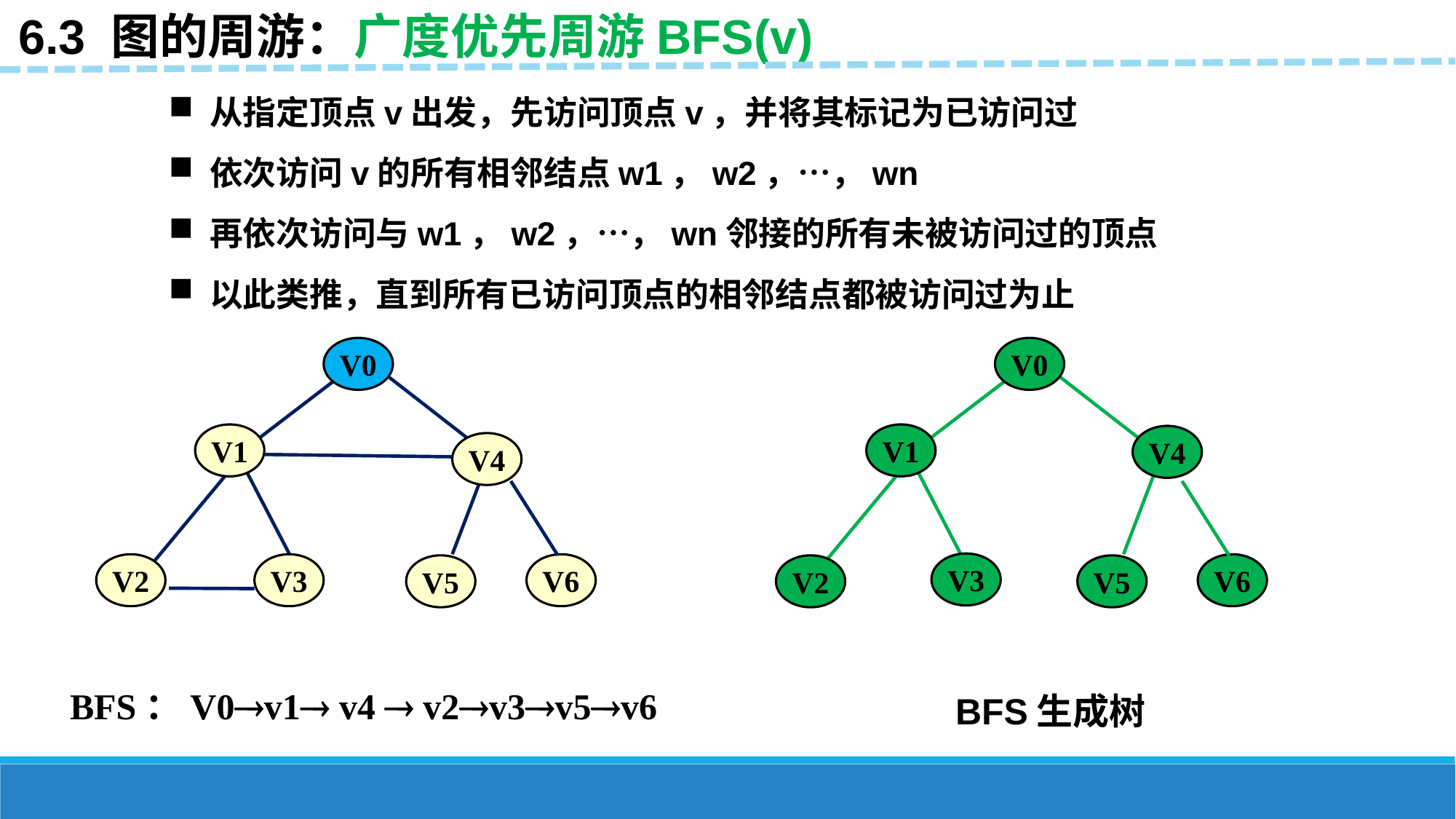

6.3 图的周游：广度优先周游BFS(v)
从指定顶点v出发，先访问顶点v，并将其标记为已访问过
依次访问v的所有相邻结点w1，w2，…，wn
再依次访问与w1，w2，…，wn邻接的所有未被访问过的顶点
以此类推，直到所有已访问顶点的相邻结点都被访问过为止
V0
V0

V1
V1
V4
V4

V3
V2
V3
V6
V6
V2
V5
V5

BFS：V0→v1→ v4 → v2→v3→v5→v6
BFS生成树